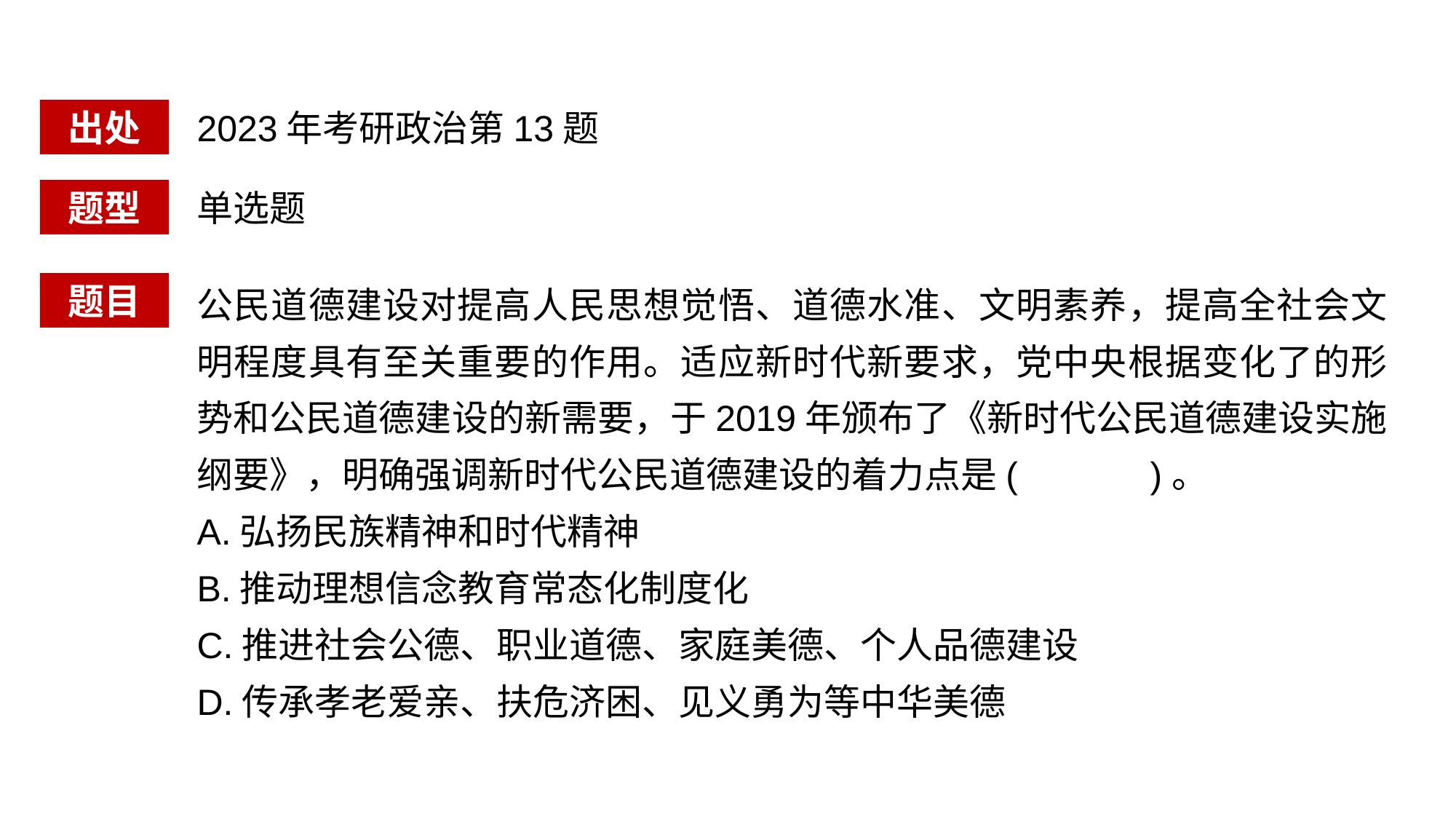

出处
2023年考研政治第13题
题型
单选题
公民道德建设对提高人民思想觉悟、道德水准、文明素养，提高全社会文明程度具有至关重要的作用。适应新时代新要求，党中央根据变化了的形势和公民道德建设的新需要，于2019年颁布了《新时代公民道德建设实施纲要》，明确强调新时代公民道德建设的着力点是(             )。
A.弘扬民族精神和时代精神
B.推动理想信念教育常态化制度化
C.推进社会公德、职业道德、家庭美德、个人品德建设
D.传承孝老爱亲、扶危济困、见义勇为等中华美德
题目